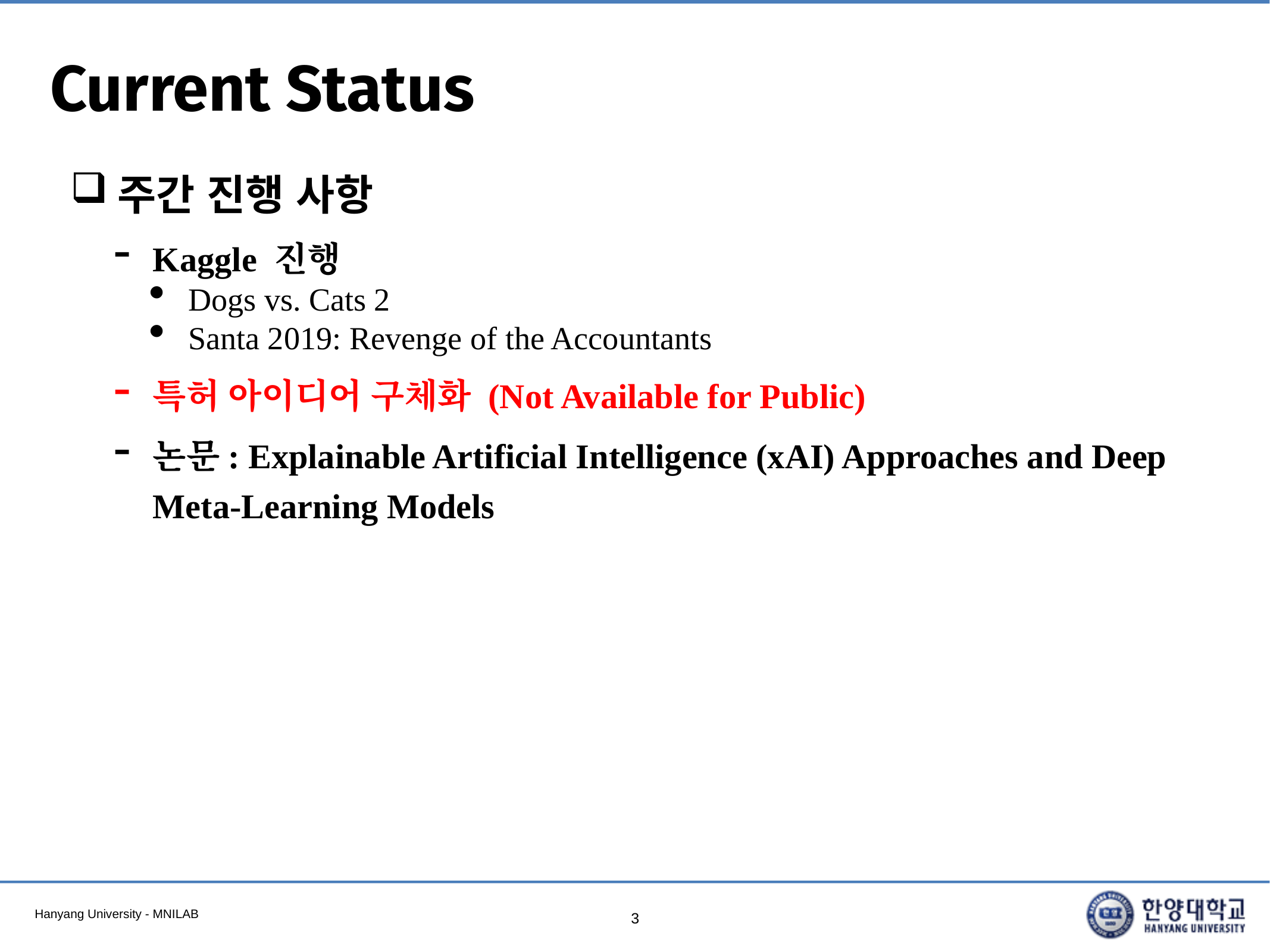

# Current Status
주간 진행 사항
Kaggle 진행
Dogs vs. Cats 2
Santa 2019: Revenge of the Accountants
특허 아이디어 구체화 (Not Available for Public)
논문: Explainable Artificial Intelligence (xAI) Approaches and Deep Meta-Learning Models
3